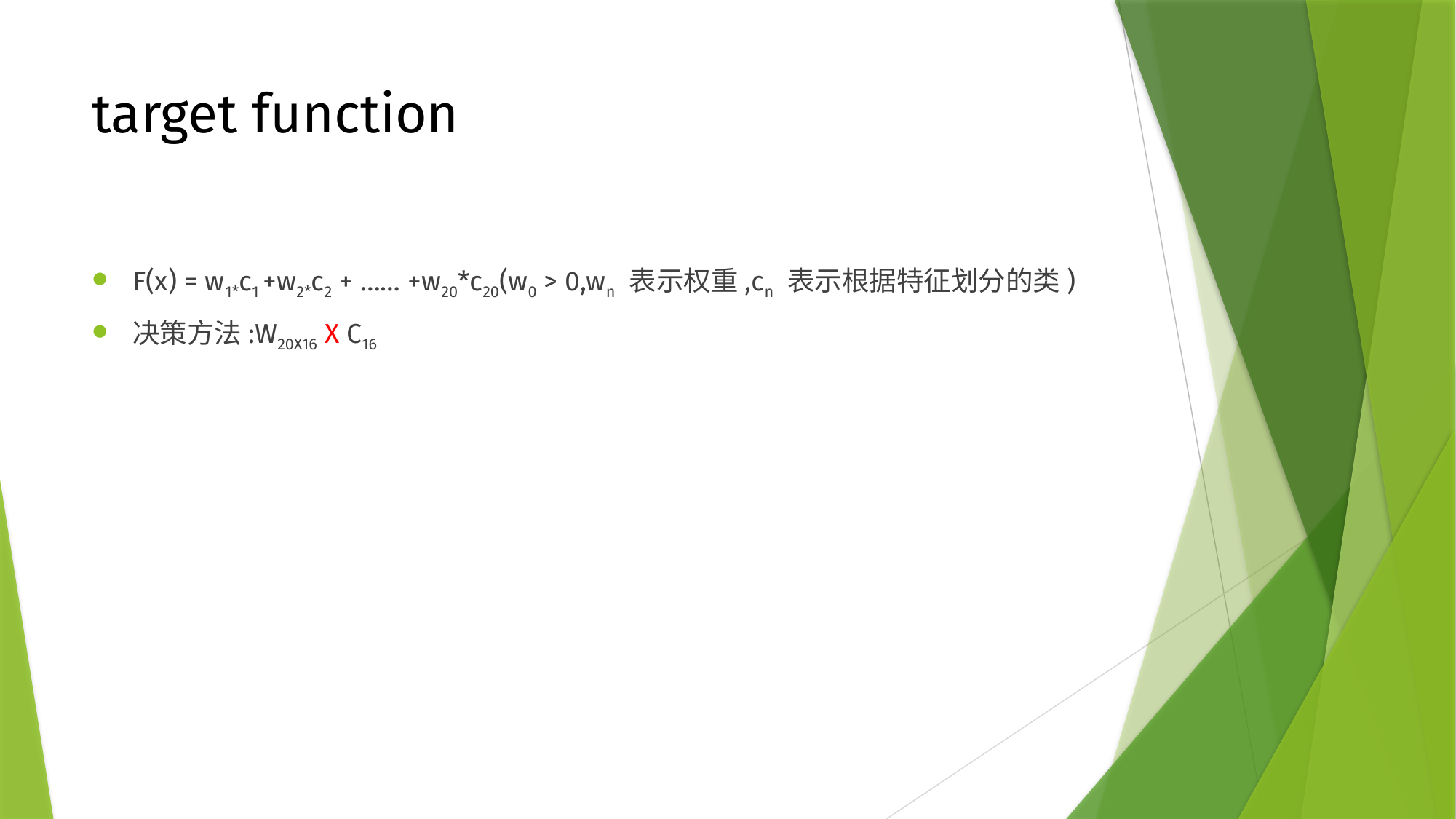

# target function
F(x) = w1*c1 +w2*c2 + …… +w20*c20(w0 > 0,wn 表示权重,cn 表示根据特征划分的类)
决策方法:W20X16 X C16